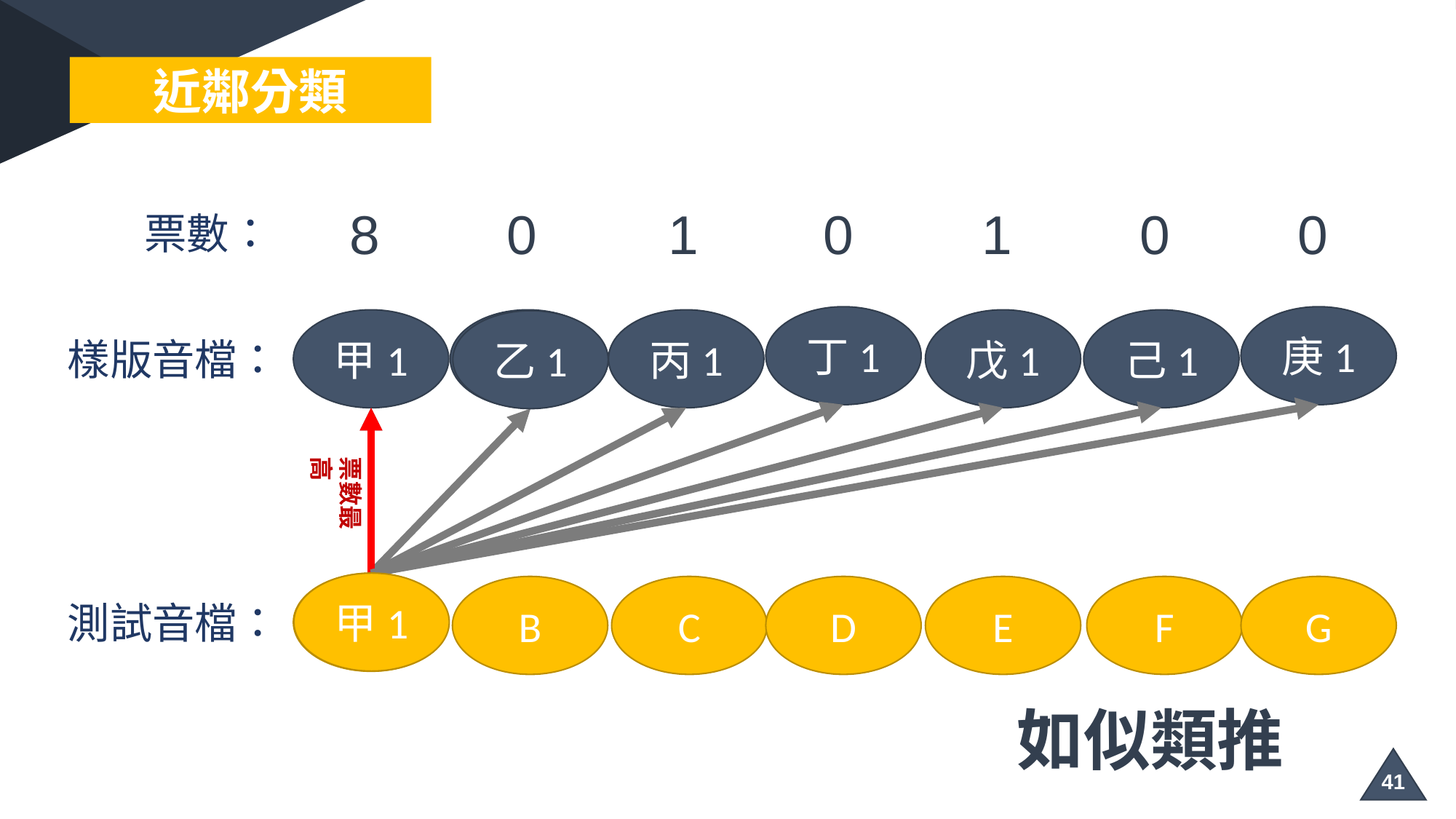

近鄰分類
0
0
1
0
0
1
8
      票數：
丁1
庚1
甲1
B
丙1
戊1
己1
乙1
樣版音檔：
票數最高
甲1
A
B
C
D
E
F
G
測試音檔：
如似類推

41